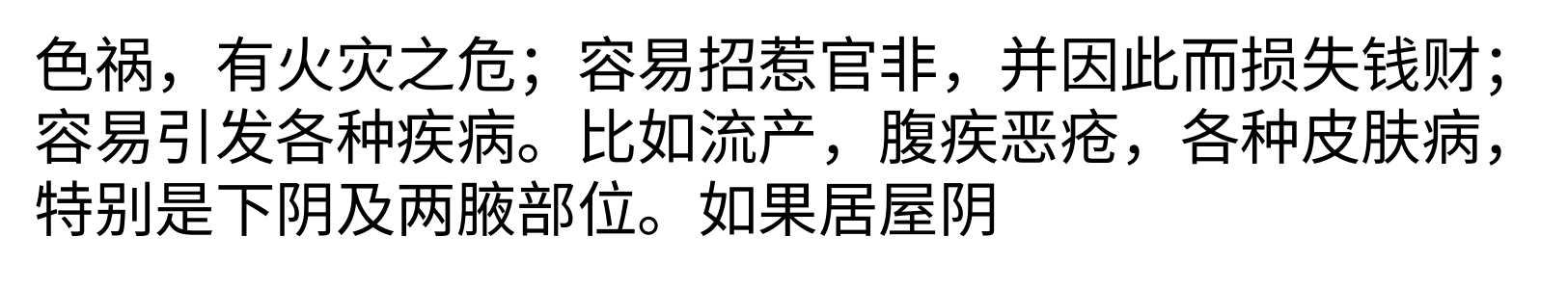

色祸，有火灾之危；容易招惹官非，并因此而损失钱财；容易引发各种疾病。比如流产，腹疾恶疮，各种皮肤病，特别是下阴及两腋部位。如果居屋阴